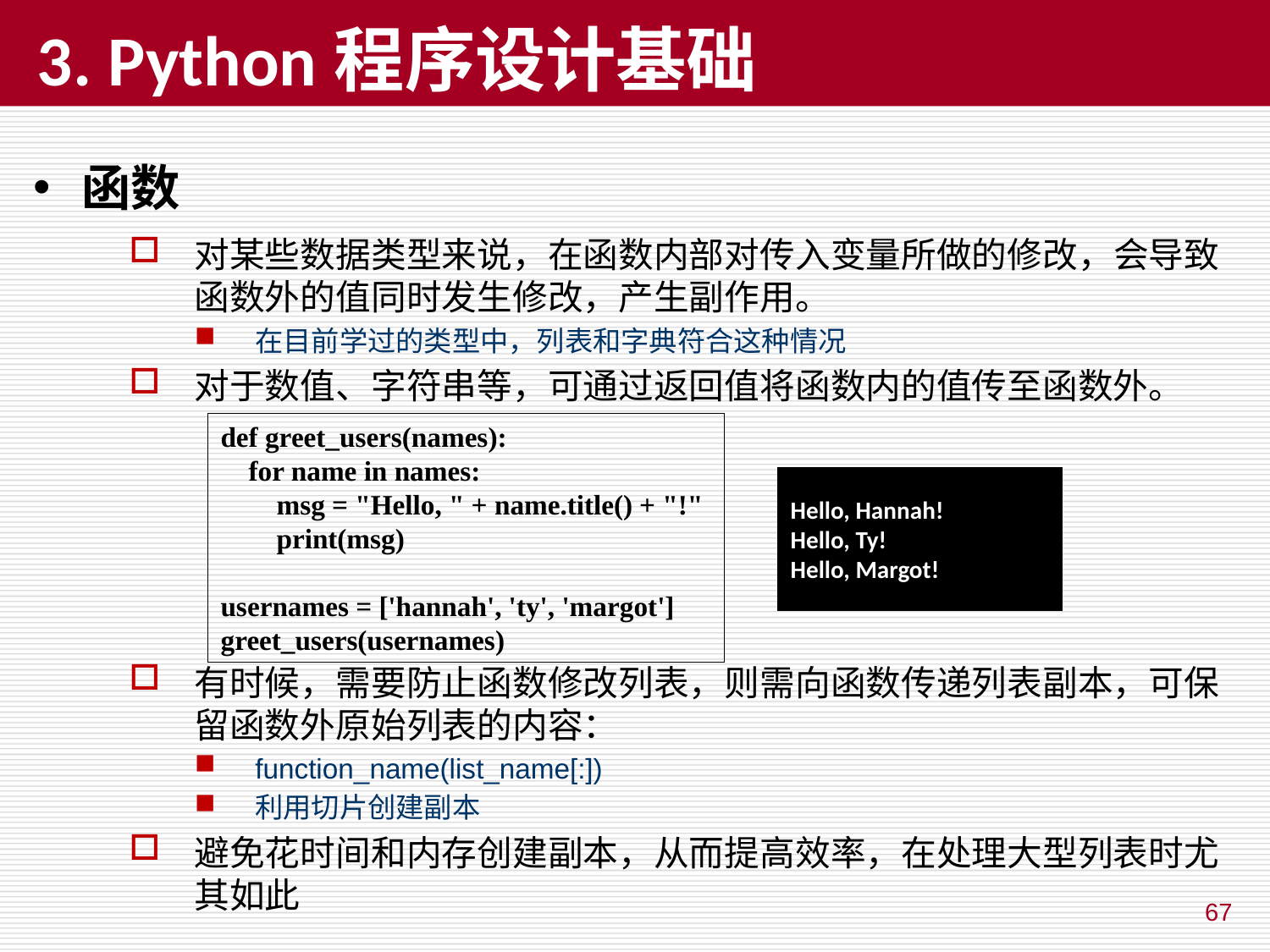

# 3. Python程序设计基础
函数
对某些数据类型来说，在函数内部对传入变量所做的修改，会导致函数外的值同时发生修改，产生副作用。
在目前学过的类型中，列表和字典符合这种情况
对于数值、字符串等，可通过返回值将函数内的值传至函数外。

有时候，需要防止函数修改列表，则需向函数传递列表副本，可保留函数外原始列表的内容：
function_name(list_name[:])
利用切片创建副本
避免花时间和内存创建副本，从而提高效率，在处理大型列表时尤其如此

def greet_users(names):
    for name in names:
        msg = "Hello, " + name.title() + "!"
        print(msg)

usernames = ['hannah', 'ty', 'margot']
greet_users(usernames)
Hello, Hannah!
Hello, Ty!
Hello, Margot!
67